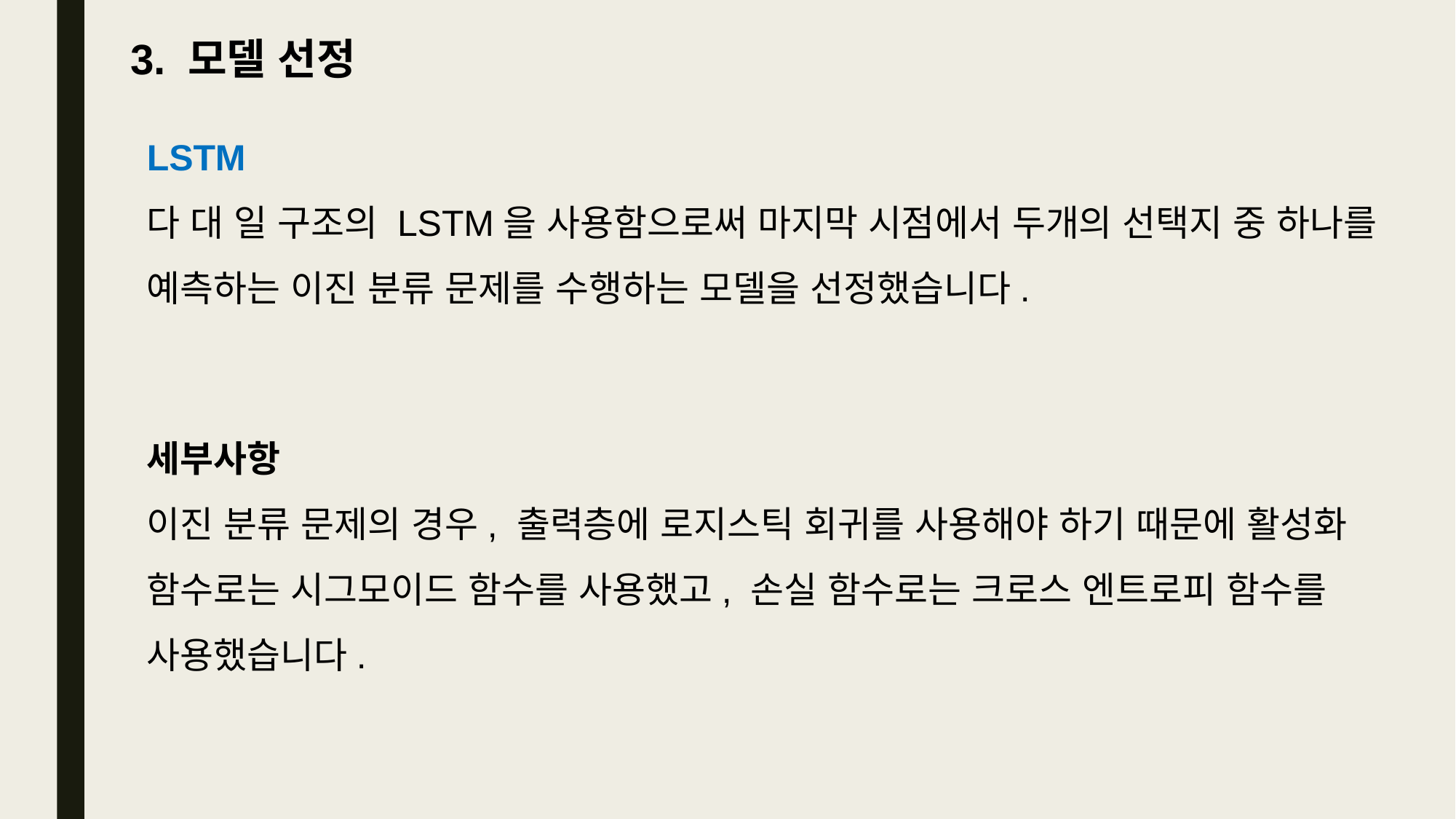

3. 모델 선정
LSTM
다 대 일 구조의 LSTM을 사용함으로써 마지막 시점에서 두개의 선택지 중 하나를 예측하는 이진 분류 문제를 수행하는 모델을 선정했습니다.

세부사항
이진 분류 문제의 경우, 출력층에 로지스틱 회귀를 사용해야 하기 때문에 활성화 함수로는 시그모이드 함수를 사용했고, 손실 함수로는 크로스 엔트로피 함수를 사용했습니다.